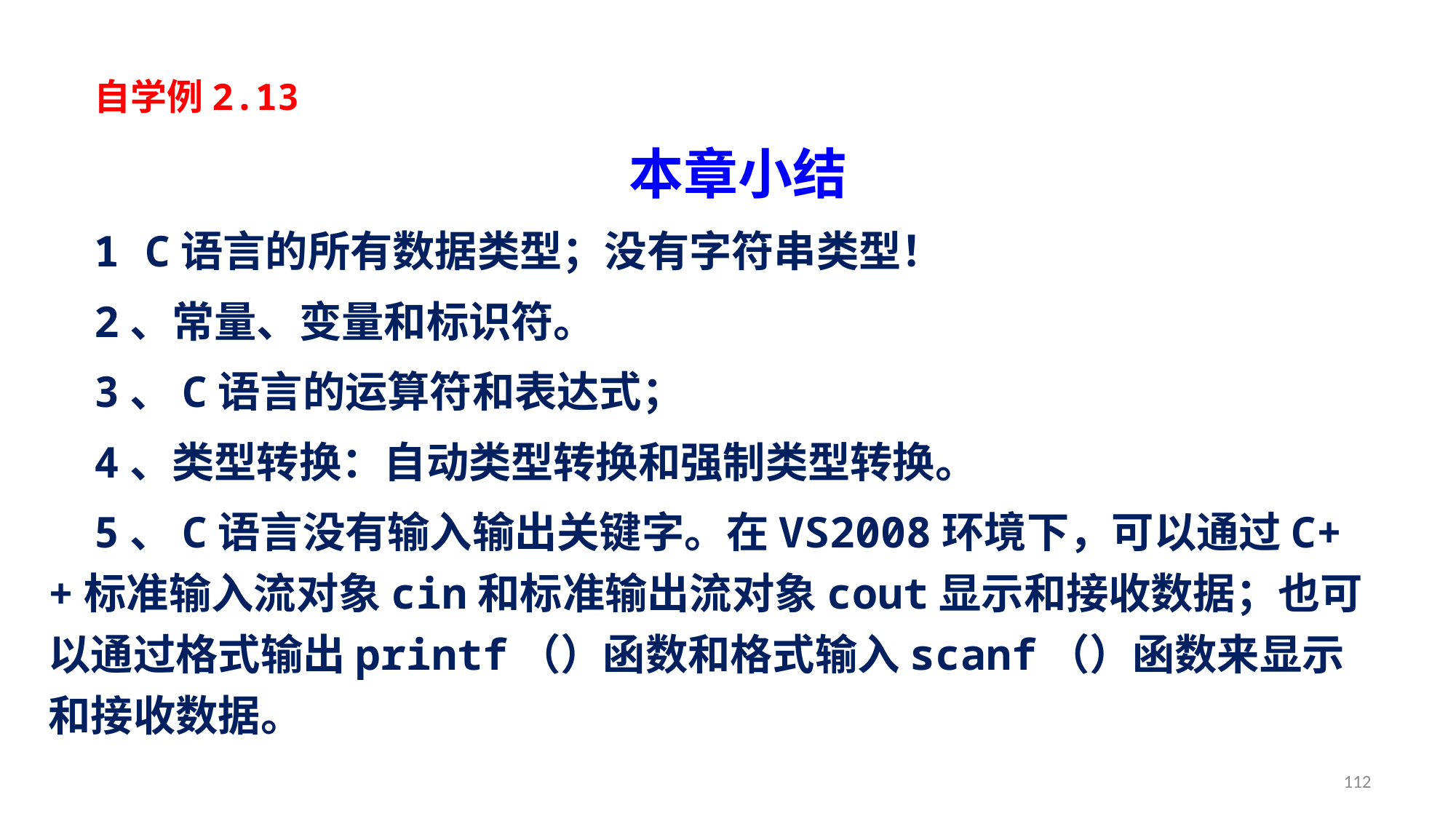

自学例2.13
本章小结
1 C语言的所有数据类型；没有字符串类型！
2、常量、变量和标识符。
3、C语言的运算符和表达式；
4、类型转换：自动类型转换和强制类型转换。
5、C语言没有输入输出关键字。在VS2008环境下，可以通过C++标准输入流对象cin和标准输出流对象cout显示和接收数据；也可以通过格式输出printf（）函数和格式输入scanf（）函数来显示和接收数据。
112